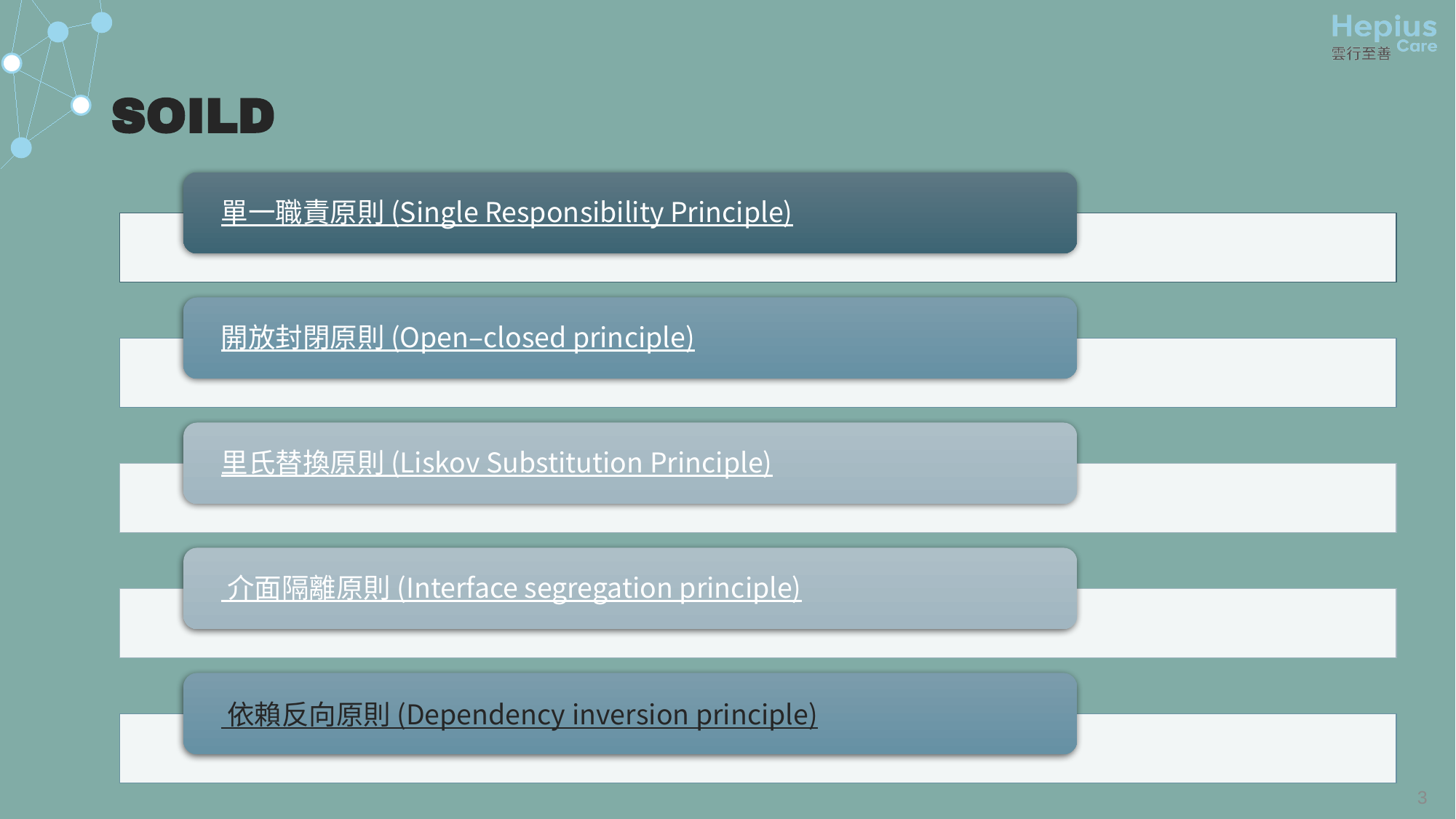

# SOILD

單一職責原則 (Single Responsibility Principle)

開放封閉原則 (Open–closed principle)

里氏替換原則 (Liskov Substitution Principle)

 介面隔離原則 (Interface segregation principle)

 依賴反向原則 (Dependency inversion principle)

3